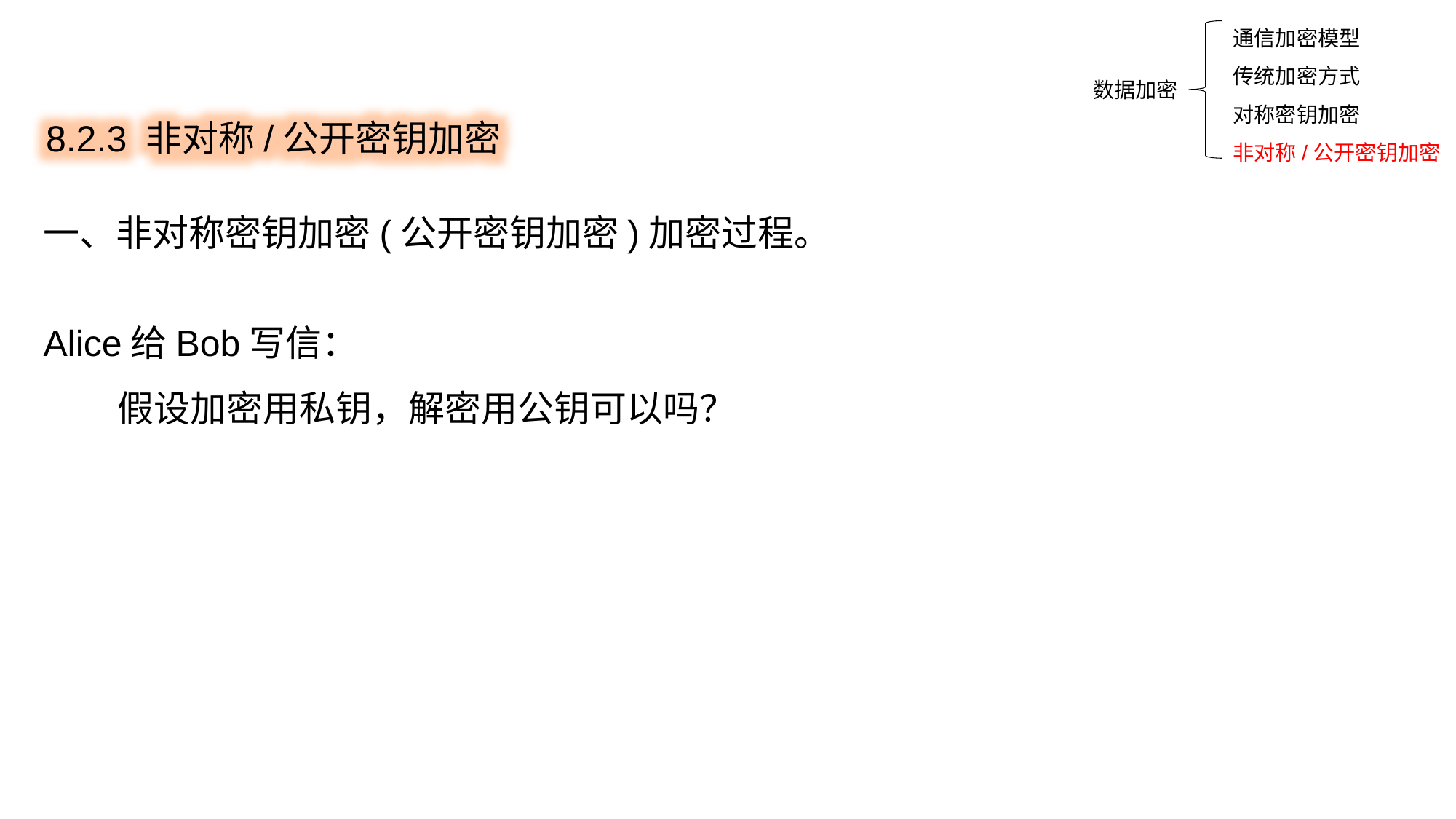

通信加密模型
传统加密方式
对称密钥加密
非对称/公开密钥加密

8.2.3 非对称/公开密钥加密
数据加密
一、非对称密钥加密(公开密钥加密)加密过程。
Alice给Bob写信：
        假设加密用私钥，解密用公钥可以吗？